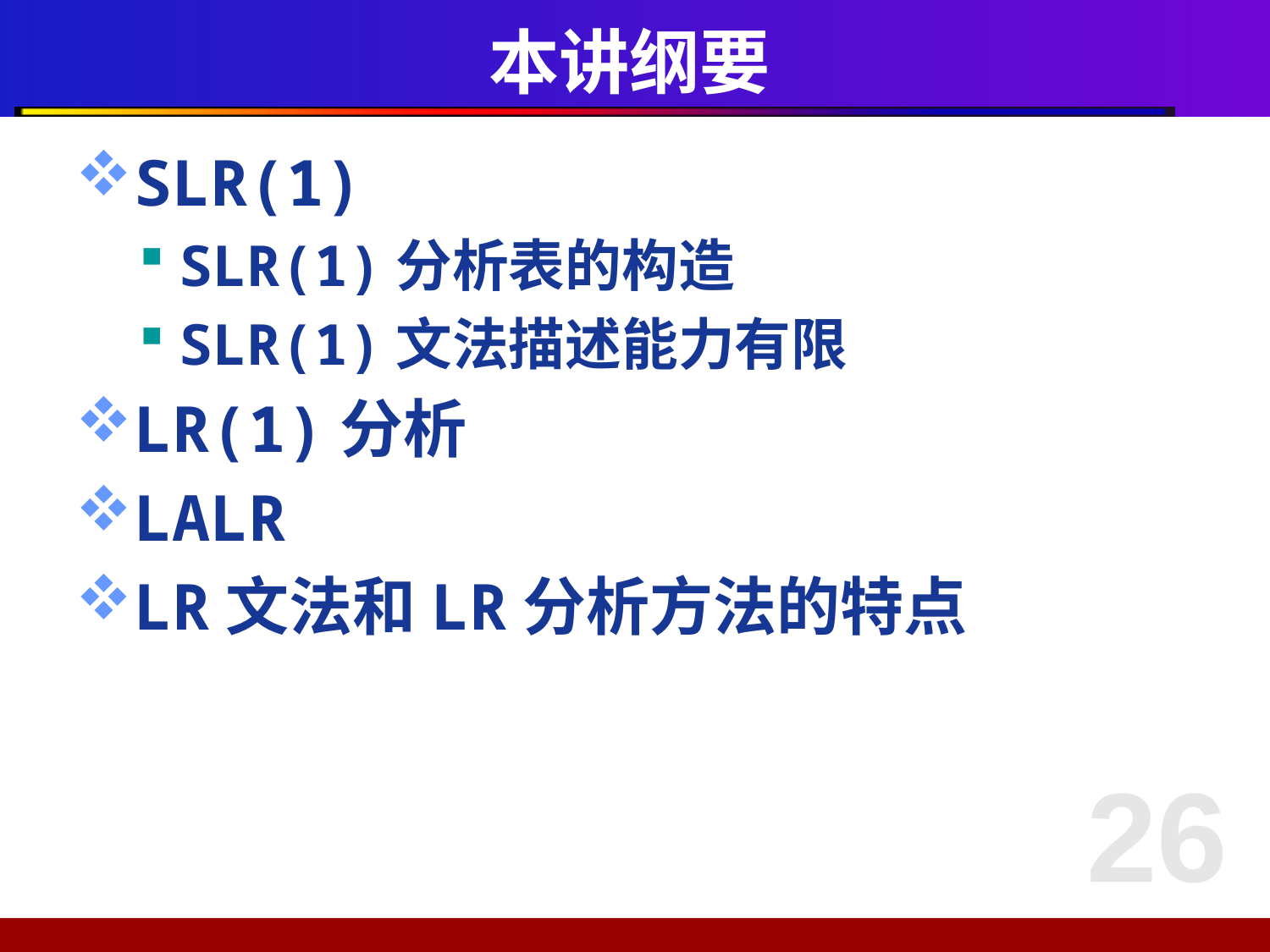

# 本讲纲要
SLR(1)
SLR(1)分析表的构造
SLR(1)文法描述能力有限
LR(1)分析
LALR
LR文法和LR分析方法的特点
26